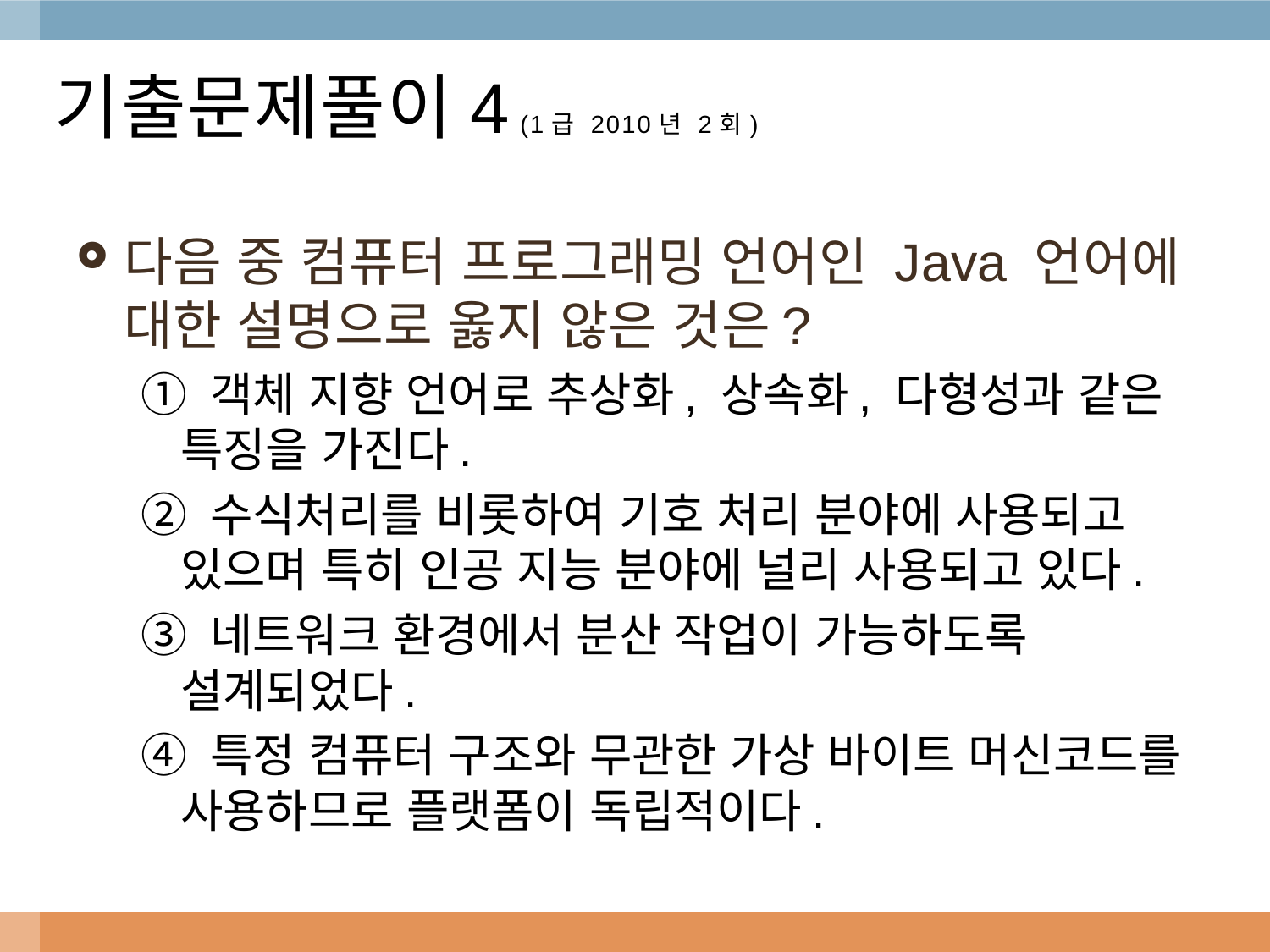

# 기출문제풀이4 (1급 2010년 2회)
다음 중 컴퓨터 프로그래밍 언어인 Java 언어에 대한 설명으로 옳지 않은 것은?
① 객체 지향 언어로 추상화, 상속화, 다형성과 같은 특징을 가진다.
② 수식처리를 비롯하여 기호 처리 분야에 사용되고 있으며 특히 인공 지능 분야에 널리 사용되고 있다.
③ 네트워크 환경에서 분산 작업이 가능하도록 설계되었다.
④ 특정 컴퓨터 구조와 무관한 가상 바이트 머신코드를 사용하므로 플랫폼이 독립적이다.